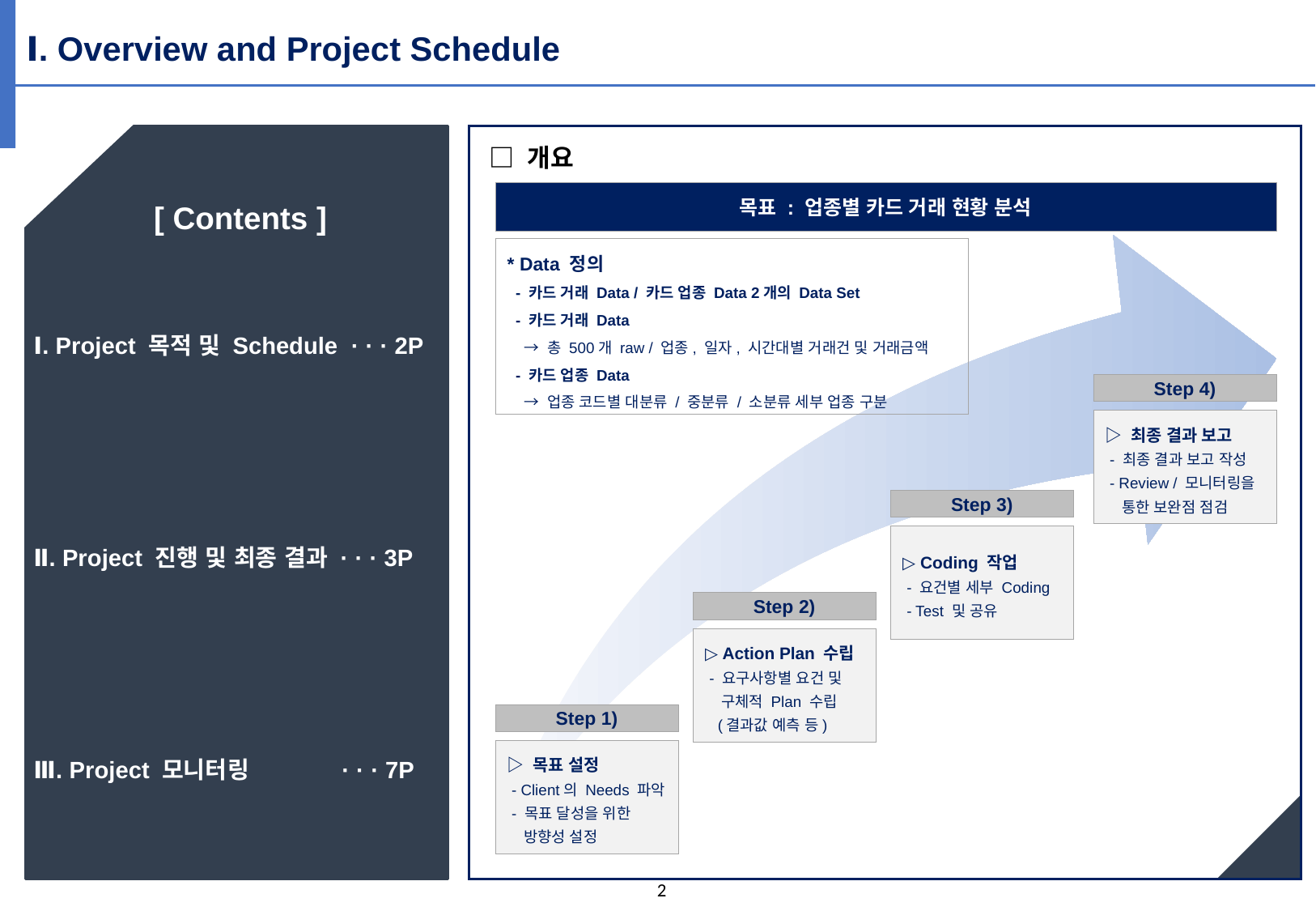

Ⅰ. Overview and Project Schedule

 □ 개요
목표 : 업종별 카드 거래 현황 분석
[ Contents ]

* Data 정의
  - 카드 거래 Data / 카드 업종 Data 2개의 Data Set
  - 카드 거래 Data
    → 총 500개 raw / 업종, 일자, 시간대별 거래건 및 거래금액
  - 카드 업종 Data
    → 업종 코드별 대분류 / 중분류 / 소분류 세부 업종 구분
Ⅰ. Project 목적 및 Schedule  · · · 2P

Ⅱ. Project 진행 및 최종 결과 · · · 3P

Ⅲ. Project 모니터링             · · · 7P
Step 4)
▷ 최종 결과 보고
 - 최종 결과 보고 작성
 - Review / 모니터링을
   통한 보완점 점검
Step 3)
▷ Coding 작업
 - 요건별 세부 Coding
 - Test 및 공유
Step 2)
▷ Action Plan 수립
 - 요구사항별 요건 및
   구체적 Plan 수립
   (결과값 예측 등)
Step 1)
▷ 목표 설정
 - Client의 Needs 파악
 - 목표 달성을 위한
   방향성 설정

2